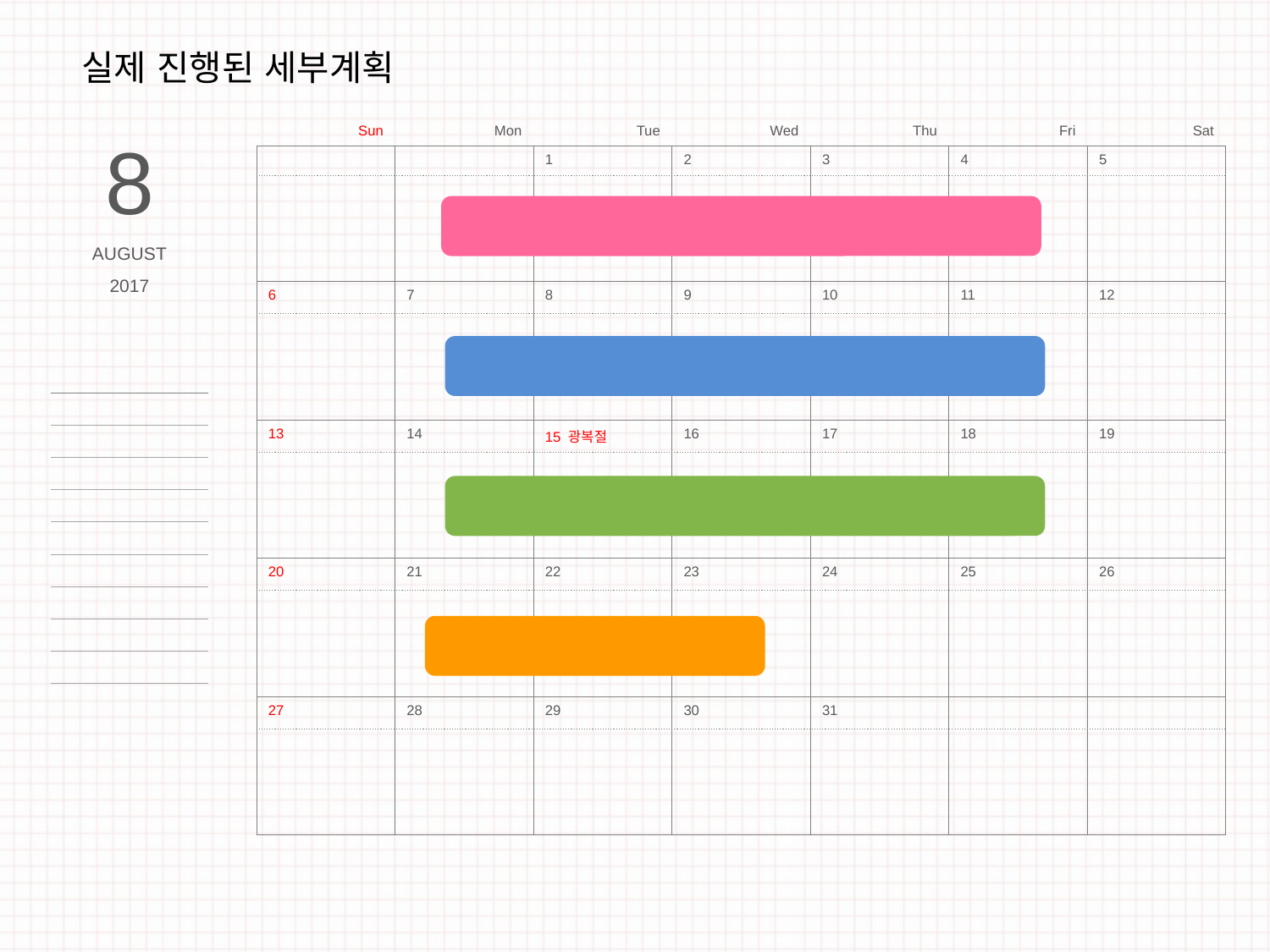

실제 진행된 세부계획
8
AUGUST
2017
| Sun | Mon | Tue | Wed | Thu | Fri | Sat |
| --- | --- | --- | --- | --- | --- | --- |
|  |  | 1 | 2 | 3 | 4 | 5 |
|  |  |  |  |  |  |  |
| 6 | 7 | 8 | 9 | 10 | 11 | 12 |
|  |  |  |  |  |  |  |
| 13 | 14 | 15 광복절 | 16 | 17 | 18 | 19 |
|  |  |  |  |  |  |  |
| 20 | 21 | 22 | 23 | 24 | 25 | 26 |
|  |  |  |  |  |  |  |
| 27 | 28 | 29 | 30 | 31 |  |  |
|  |  |  |  |  |  |  |
IoT,  설정 기능 구현 및 Android ↔ Arduino 연동
심사용 외형 제작, 카메라 설치
|  |
| --- |
|  |
|  |
|  |
|  |
|  |
|  |
|  |
|  |
|  |
App 동작 및 테스트 오류 점검
한국 전자전 심사